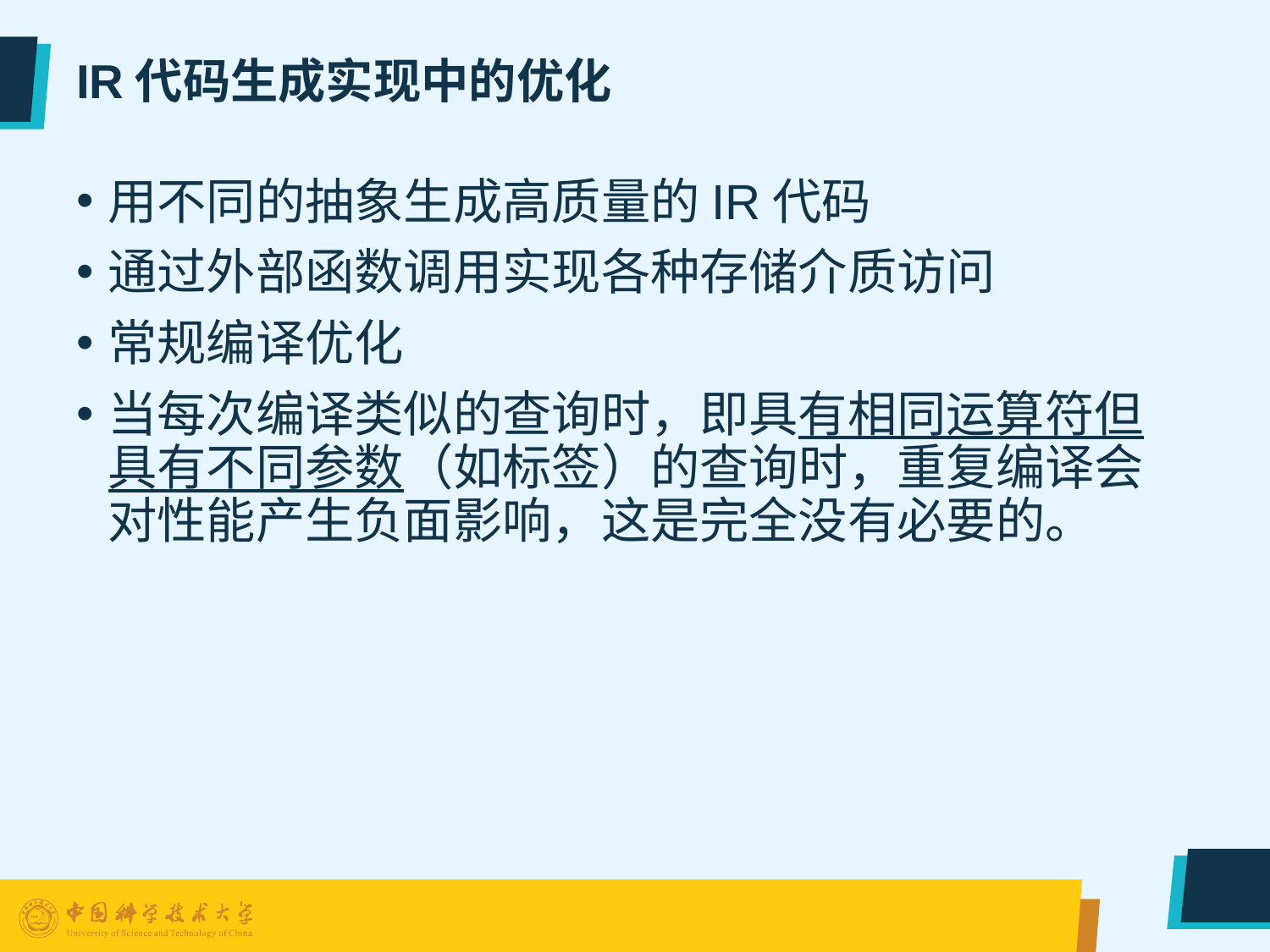

# IR代码生成实现中的优化
用不同的抽象生成高质量的IR代码
通过外部函数调用实现各种存储介质访问
常规编译优化
当每次编译类似的查询时，即具有相同运算符但具有不同参数（如标签）的查询时，重复编译会对性能产生负面影响，这是完全没有必要的。